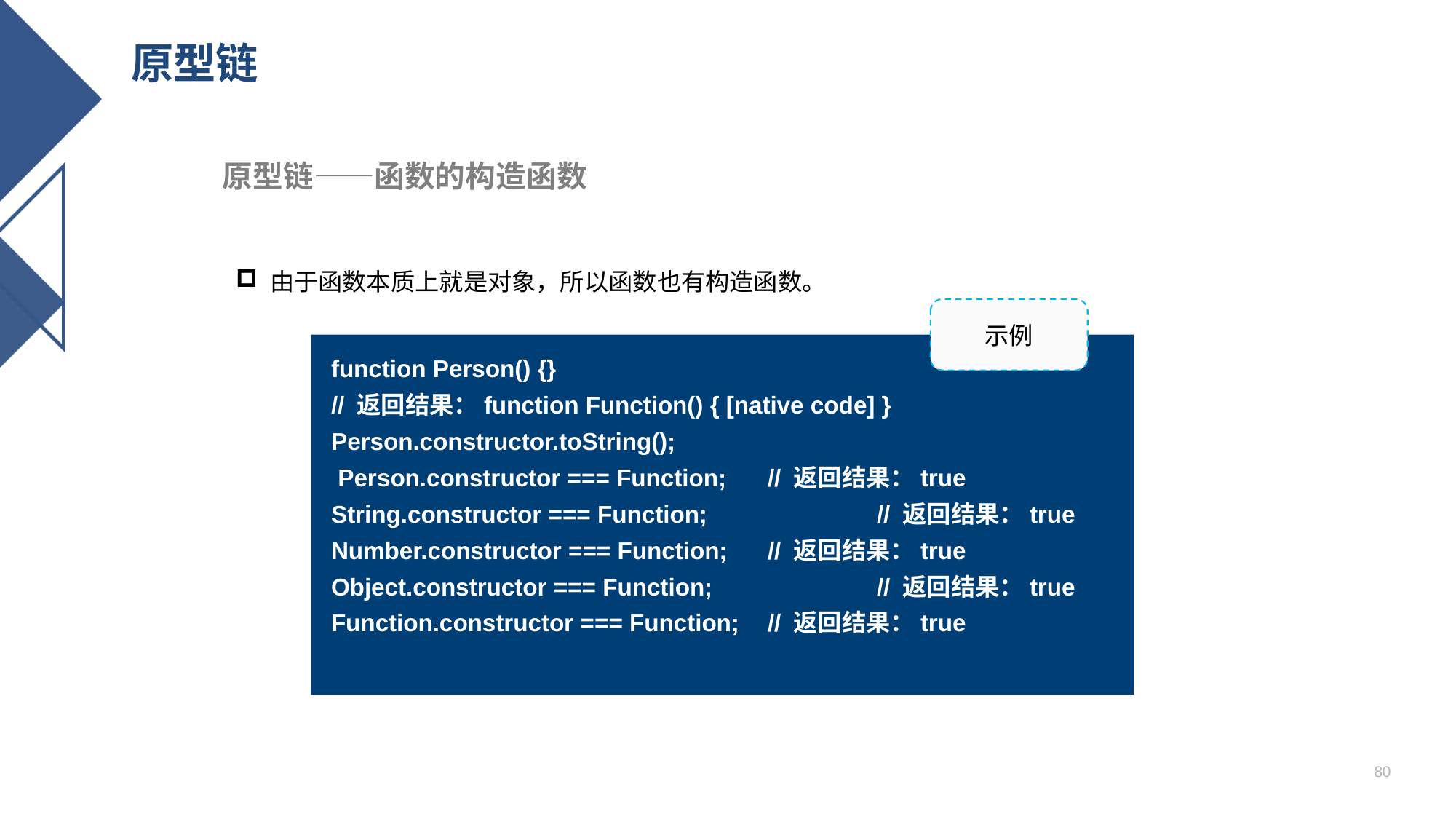

# 原型链
原型链——函数的构造函数
由于函数本质上就是对象，所以函数也有构造函数。
示例

function Person() {}
// 返回结果：function Function() { [native code] }
Person.constructor.toString();
 Person.constructor === Function;	// 返回结果：true
String.constructor === Function;		// 返回结果：true
Number.constructor === Function;	// 返回结果：true
Object.constructor === Function;		// 返回结果：true
Function.constructor === Function;	// 返回结果：true
80